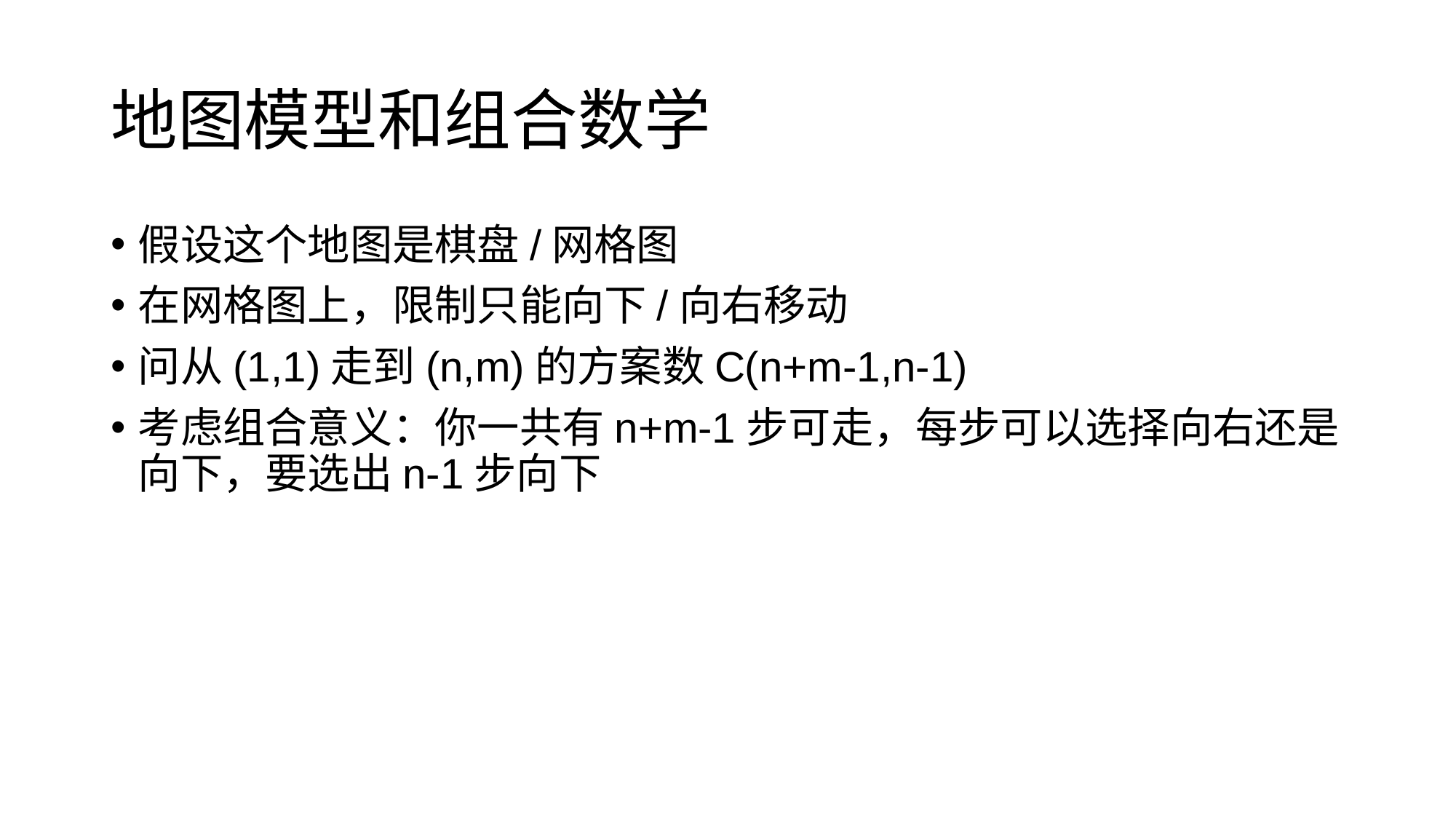

# 地图模型和组合数学
假设这个地图是棋盘/网格图
在网格图上，限制只能向下/向右移动
问从(1,1)走到(n,m)的方案数C(n+m-1,n-1)
考虑组合意义：你一共有n+m-1步可走，每步可以选择向右还是向下，要选出n-1步向下